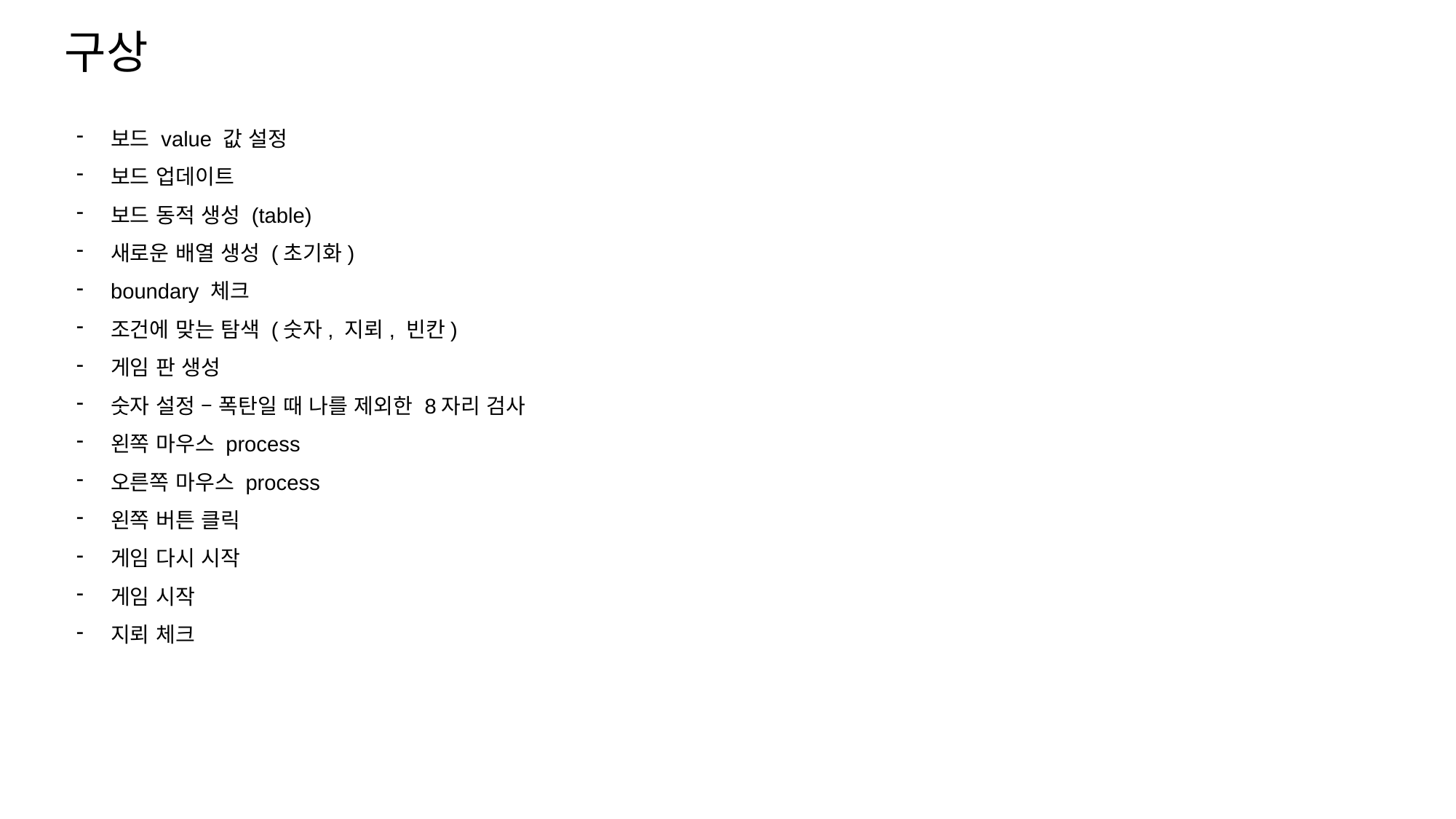

구상
보드 value 값 설정
보드 업데이트
보드 동적 생성 (table)
새로운 배열 생성 (초기화)
boundary 체크
조건에 맞는 탐색 (숫자, 지뢰, 빈칸)
게임 판 생성
숫자 설정 – 폭탄일 때 나를 제외한 8자리 검사
왼쪽 마우스 process
오른쪽 마우스 process
왼쪽 버튼 클릭
게임 다시 시작
게임 시작
지뢰 체크